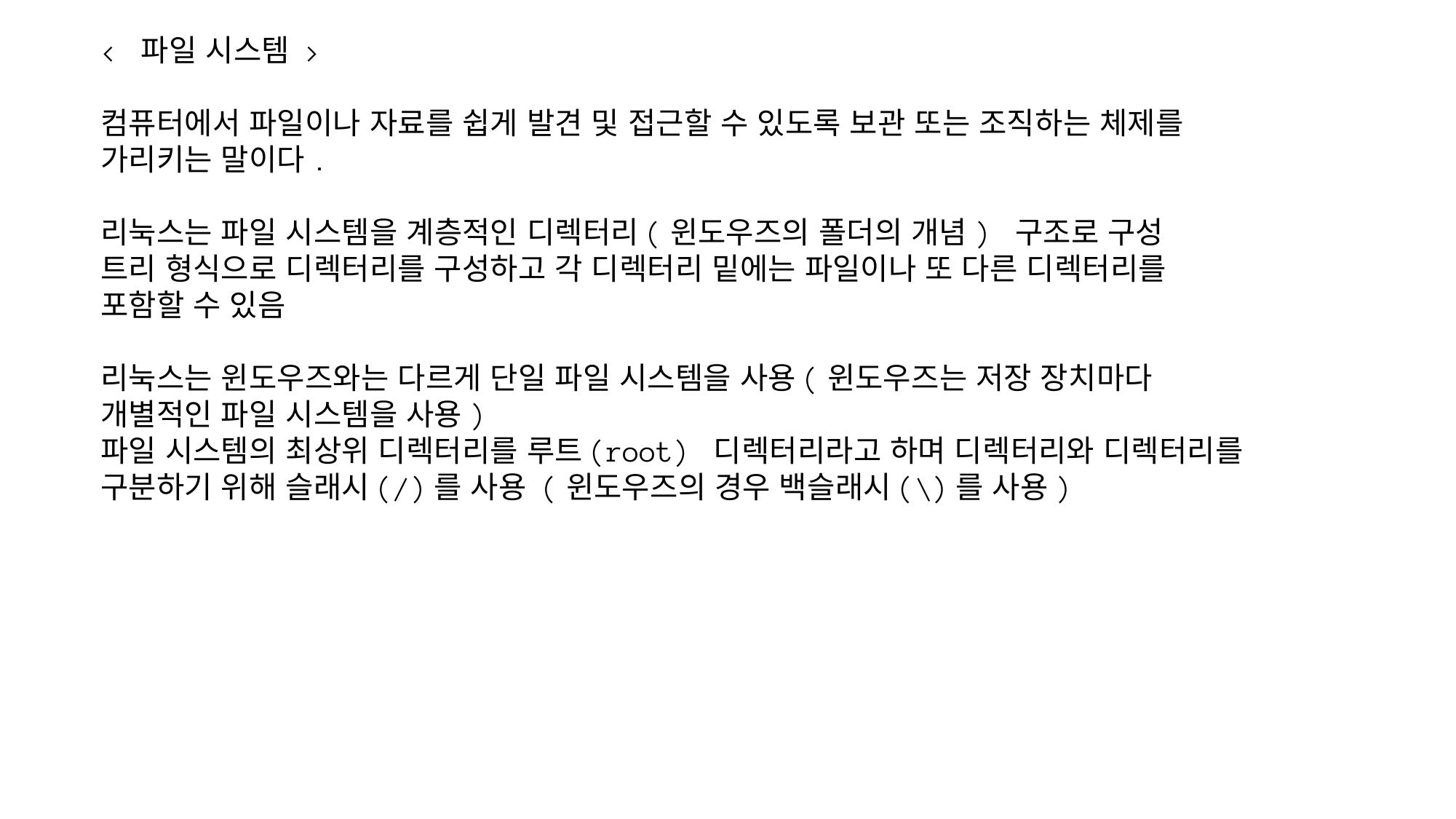

< 파일 시스템 >

컴퓨터에서 파일이나 자료를 쉽게 발견 및 접근할 수 있도록 보관 또는 조직하는 체제를
가리키는 말이다.

리눅스는 파일 시스템을 계층적인 디렉터리(윈도우즈의 폴더의 개념) 구조로 구성
트리 형식으로 디렉터리를 구성하고 각 디렉터리 밑에는 파일이나 또 다른 디렉터리를
포함할 수 있음

리눅스는 윈도우즈와는 다르게 단일 파일 시스템을 사용(윈도우즈는 저장 장치마다
개별적인 파일 시스템을 사용)
파일 시스템의 최상위 디렉터리를 루트(root) 디렉터리라고 하며 디렉터리와 디렉터리를
구분하기 위해 슬래시(/)를 사용 (윈도우즈의 경우 백슬래시(\)를 사용)